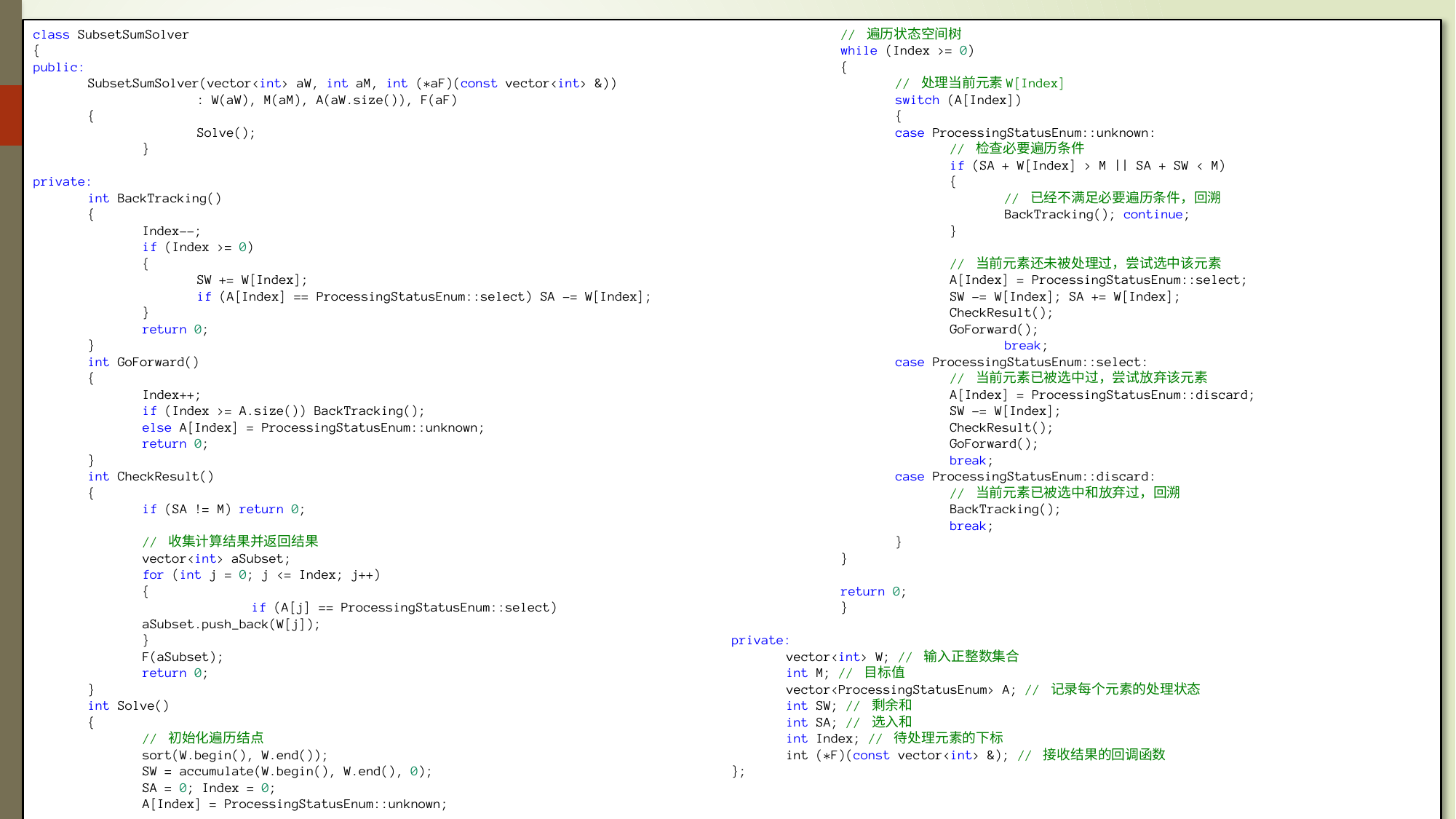

class SubsetSumSolver
{
public:
SubsetSumSolver(vector<int> aW, int aM, int (*aF)(const vector<int> &))
	: W(aW), M(aM), A(aW.size()), F(aF)
{
	Solve();
	}
private:
int BackTracking()
{
Index--;
if (Index >= 0)
{
SW += W[Index];
if (A[Index] == ProcessingStatusEnum::select) SA -= W[Index];
}
return 0;
}
int GoForward()
{
Index++;
if (Index >= A.size()) BackTracking();
else A[Index] = ProcessingStatusEnum::unknown;
return 0;
}
int CheckResult()
{
if (SA != M) return 0;
// 收集计算结果并返回结果
vector<int> aSubset;
for (int j = 0; j <= Index; j++)
{
	if (A[j] == ProcessingStatusEnum::select) aSubset.push_back(W[j]);
}
F(aSubset);
return 0;
}
int Solve()
{
// 初始化遍历结点
sort(W.begin(), W.end());
SW = accumulate(W.begin(), W.end(), 0);
SA = 0; Index = 0;
A[Index] = ProcessingStatusEnum::unknown;
// 遍历状态空间树
while (Index >= 0)
{
// 处理当前元素W[Index]
switch (A[Index])
{
case ProcessingStatusEnum::unknown:
// 检查必要遍历条件
if (SA + W[Index] > M || SA + SW < M)
{
// 已经不满足必要遍历条件，回溯
BackTracking(); continue;
}
// 当前元素还未被处理过，尝试选中该元素
A[Index] = ProcessingStatusEnum::select;
SW -= W[Index]; SA += W[Index];
CheckResult();
GoForward();
	break;
case ProcessingStatusEnum::select:
// 当前元素已被选中过，尝试放弃该元素
A[Index] = ProcessingStatusEnum::discard;
SW -= W[Index];
CheckResult();
GoForward();
break;
case ProcessingStatusEnum::discard:
// 当前元素已被选中和放弃过，回溯
BackTracking();
break;
}
}
return 0;
	}
private:
vector<int> W; // 输入正整数集合
int M; // 目标值
vector<ProcessingStatusEnum> A; // 记录每个元素的处理状态
int SW; // 剩余和
int SA; // 选入和
int Index; // 待处理元素的下标
int (*F)(const vector<int> &); // 接收结果的回调函数
};